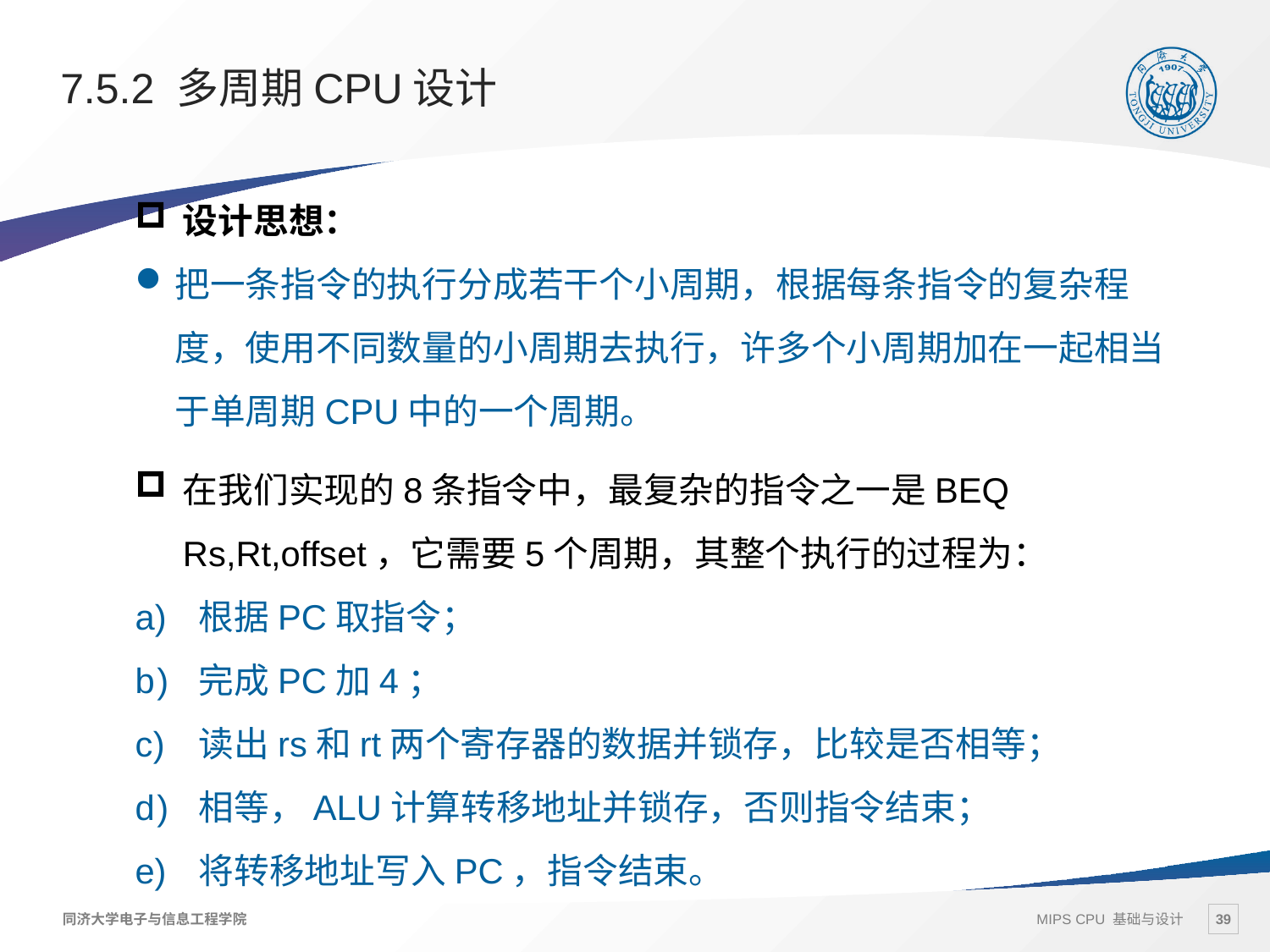

# 7.5.2 多周期CPU设计
设计思想：
把一条指令的执行分成若干个小周期，根据每条指令的复杂程度，使用不同数量的小周期去执行，许多个小周期加在一起相当于单周期CPU中的一个周期。
在我们实现的8条指令中，最复杂的指令之一是BEQ Rs,Rt,offset，它需要5个周期，其整个执行的过程为：
根据PC取指令；
完成PC加4；
读出rs和rt两个寄存器的数据并锁存，比较是否相等；
相等，ALU计算转移地址并锁存，否则指令结束；
将转移地址写入PC，指令结束。